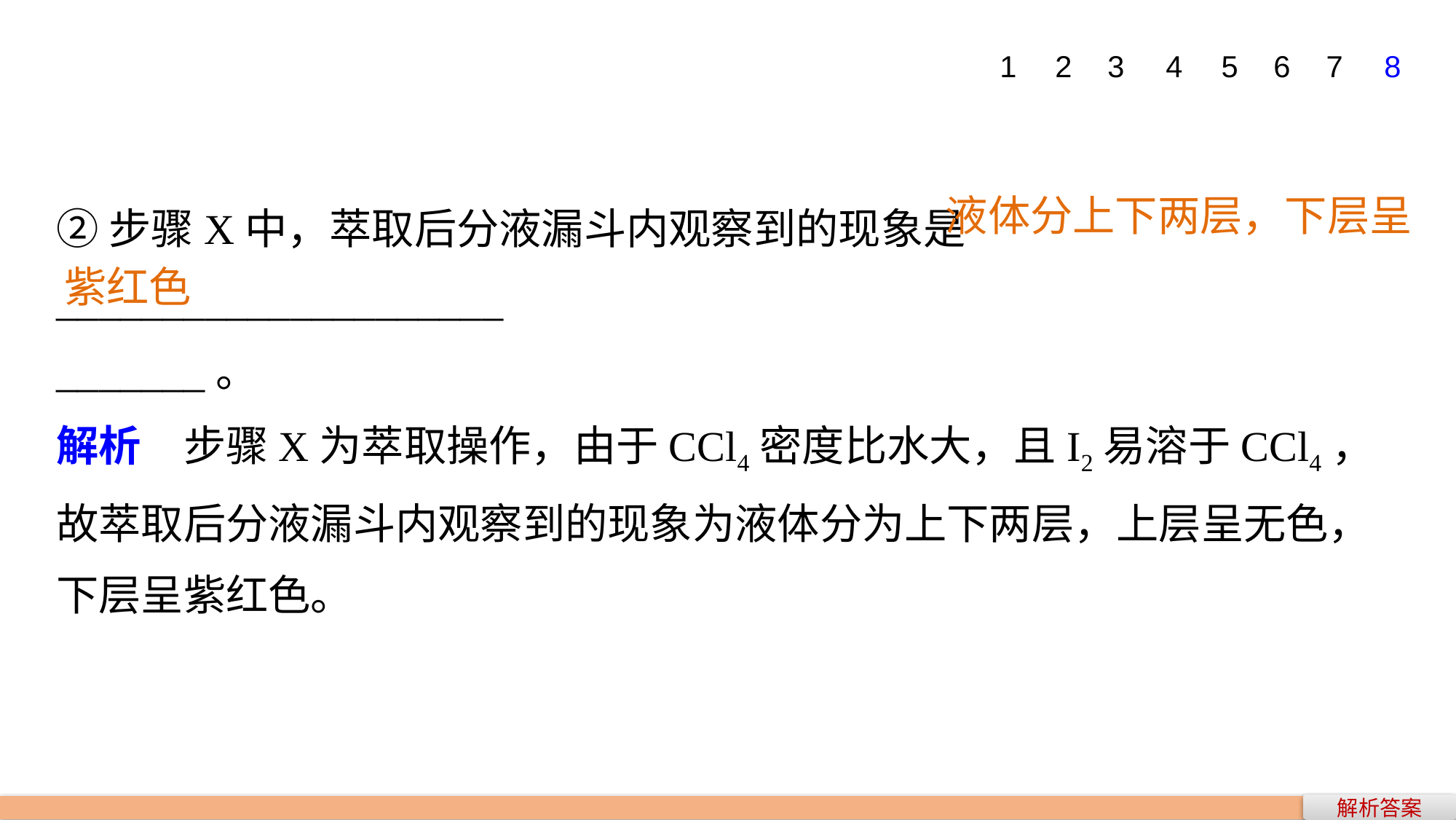

1
2
3
4
5
6
7
8
②步骤X中，萃取后分液漏斗内观察到的现象是_____________________
_______。
解析　步骤X为萃取操作，由于CCl4密度比水大，且I2易溶于CCl4，故萃取后分液漏斗内观察到的现象为液体分为上下两层，上层呈无色，下层呈紫红色。
液体分上下两层，下层呈
紫红色
解析答案